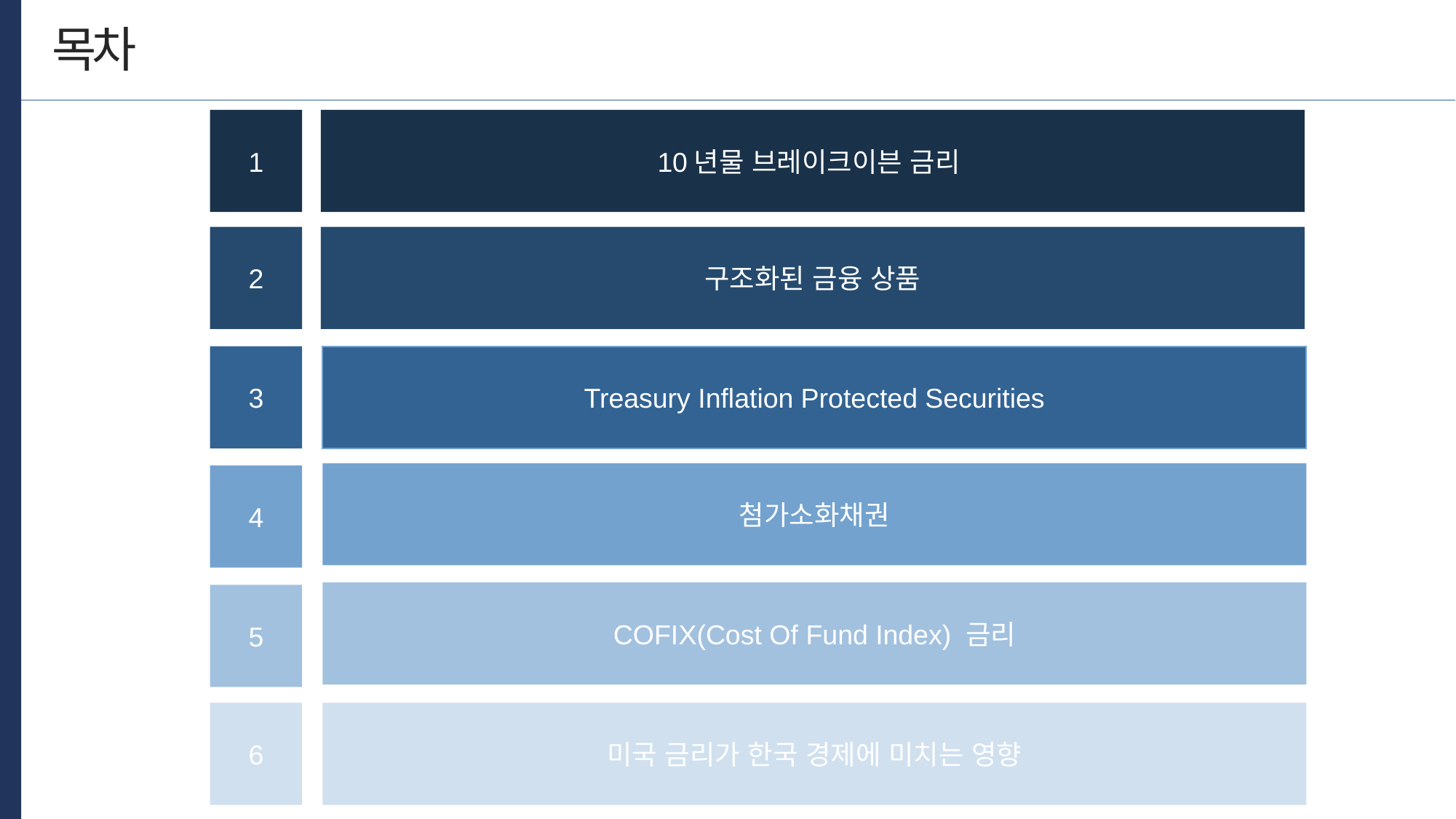

목차
10년물 브레이크이븐 금리
1
구조화된 금융 상품
2
Treasury Inflation Protected Securities
3
첨가소화채권
4
COFIX(Cost Of Fund Index) 금리
5
6
미국 금리가 한국 경제에 미치는 영향